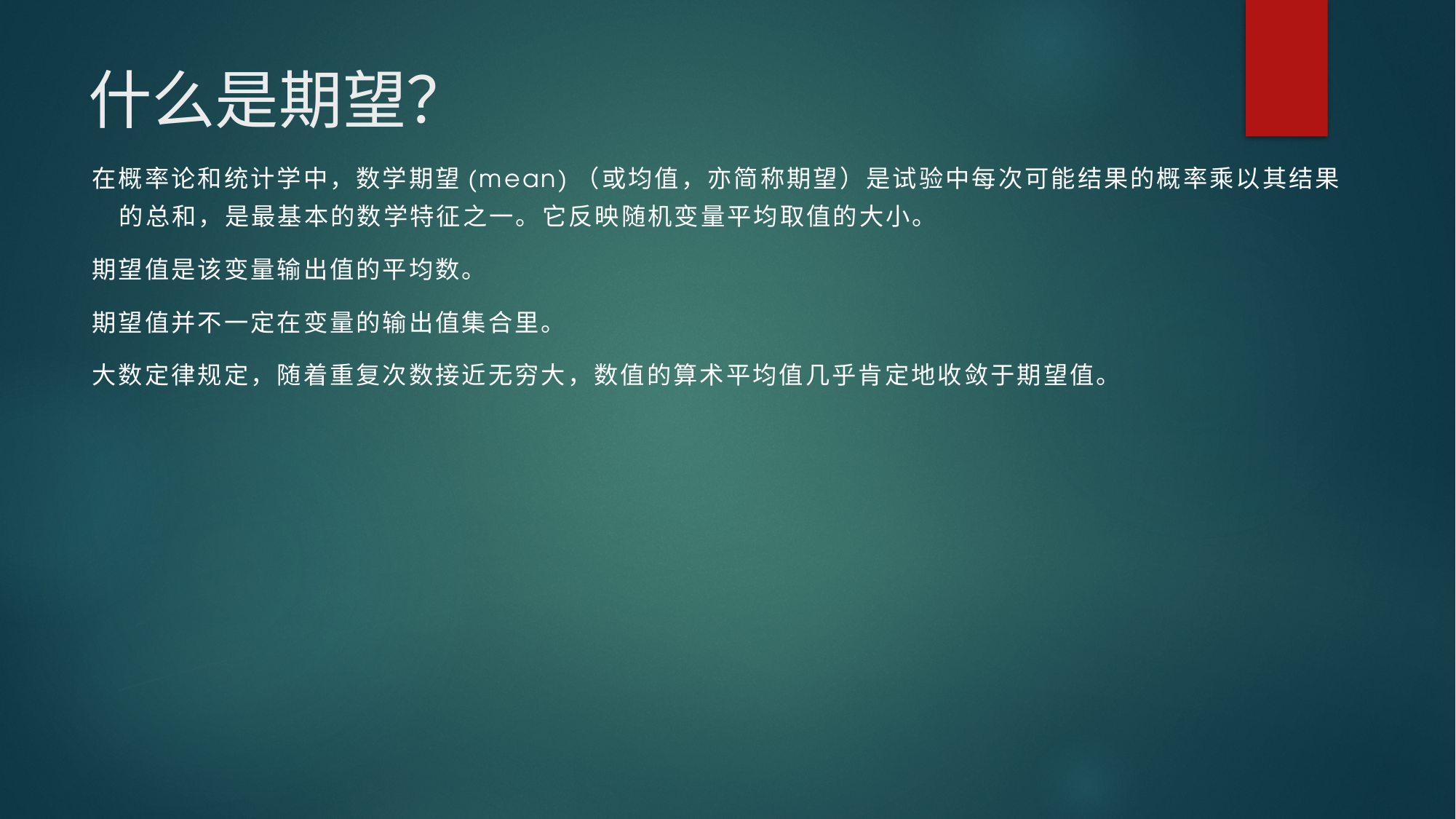

# 什么是期望？
在概率论和统计学中，数学期望(mean)（或均值，亦简称期望）是试验中每次可能结果的概率乘以其结果的总和，是最基本的数学特征之一。它反映随机变量平均取值的大小。
期望值是该变量输出值的平均数。
期望值并不一定在变量的输出值集合里。
大数定律规定，随着重复次数接近无穷大，数值的算术平均值几乎肯定地收敛于期望值。